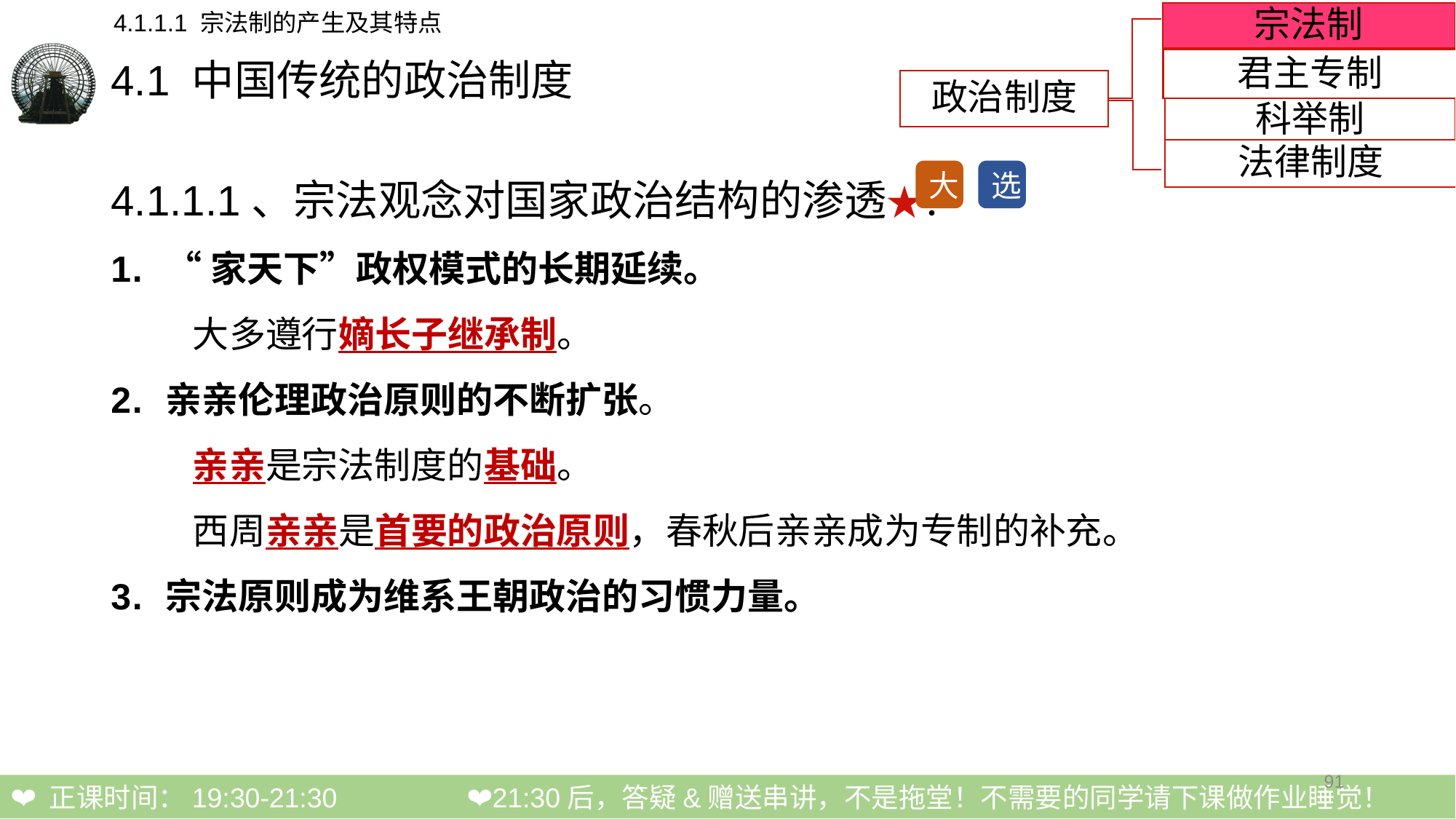

4.1.1.1 宗法制的产生及其特点
宗法制

# 4.1 中国传统的政治制度
君主专制
政治制度
科举制

法律制度
4.1.1.1、宗法观念对国家政治结构的渗透★：
“家天下”政权模式的长期延续。
大多遵行嫡长子继承制。
亲亲伦理政治原则的不断扩张。
亲亲是宗法制度的基础。
西周亲亲是首要的政治原则，春秋后亲亲成为专制的补充。
宗法原则成为维系王朝政治的习惯力量。
大
选
91